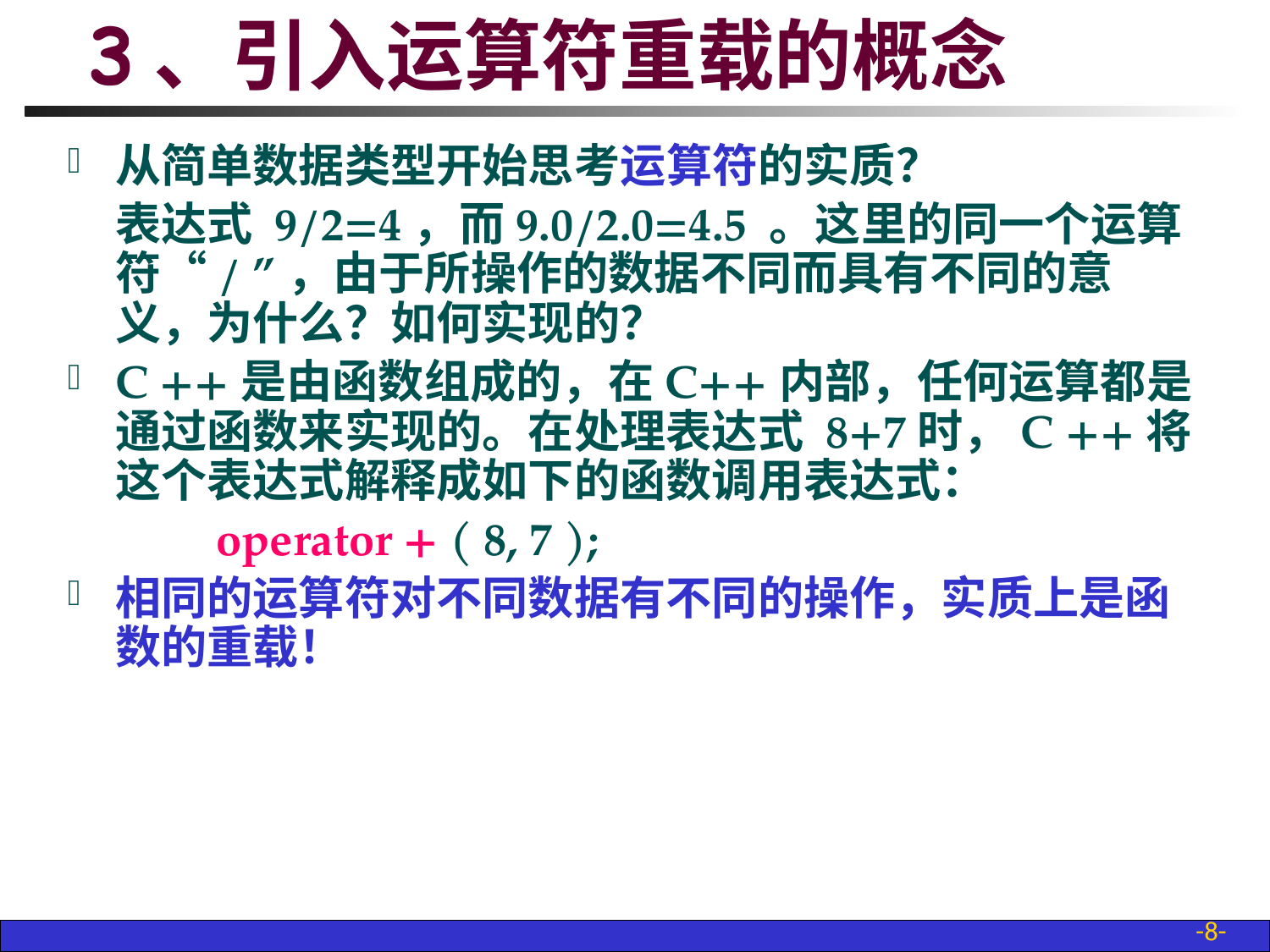

# 3、引入运算符重载的概念
从简单数据类型开始思考运算符的实质？
	表达式 9/2=4，而9.0/2.0=4.5 。这里的同一个运算符“/ ”，由于所操作的数据不同而具有不同的意义，为什么？如何实现的？
C ++是由函数组成的，在C++内部，任何运算都是通过函数来实现的。在处理表达式 8+7时，C ++将这个表达式解释成如下的函数调用表达式：
             operator + ( 8, 7 );
相同的运算符对不同数据有不同的操作，实质上是函数的重载！
-8-